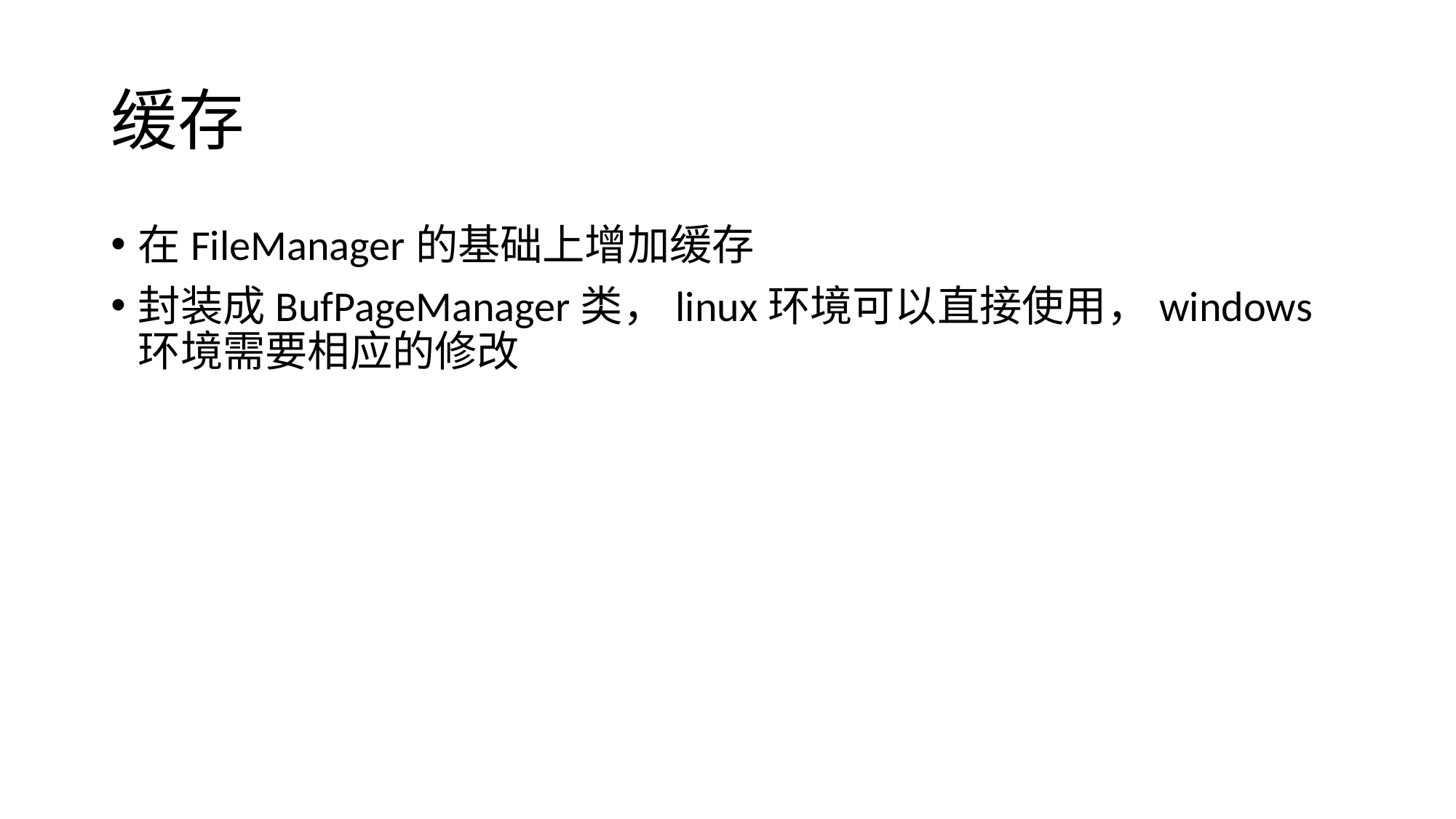

# 缓存
在FileManager的基础上增加缓存
封装成BufPageManager类，linux环境可以直接使用，windows环境需要相应的修改